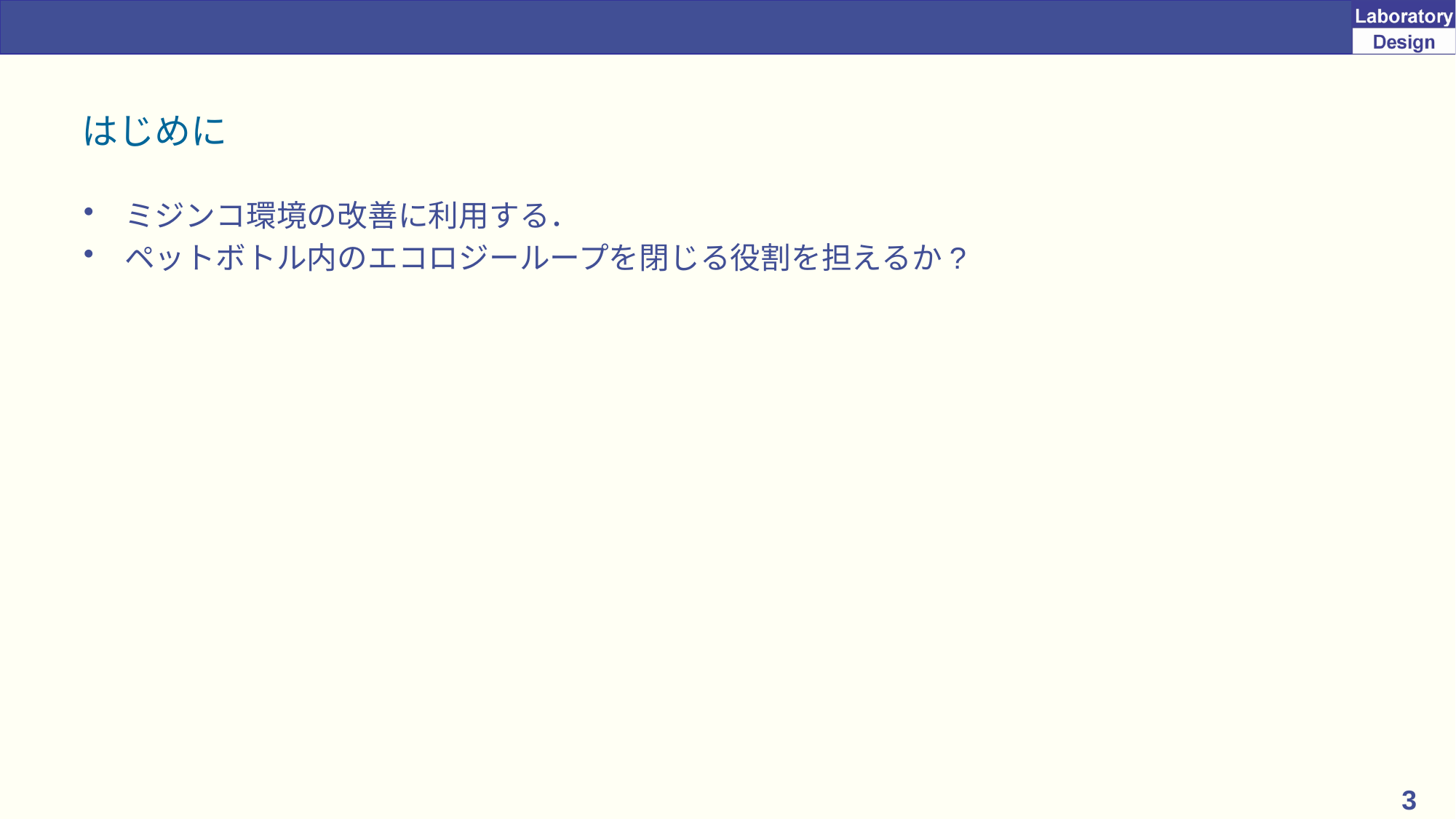

# はじめに
ミジンコ環境の改善に利用する．
ペットボトル内のエコロジーループを閉じる役割を担えるか?